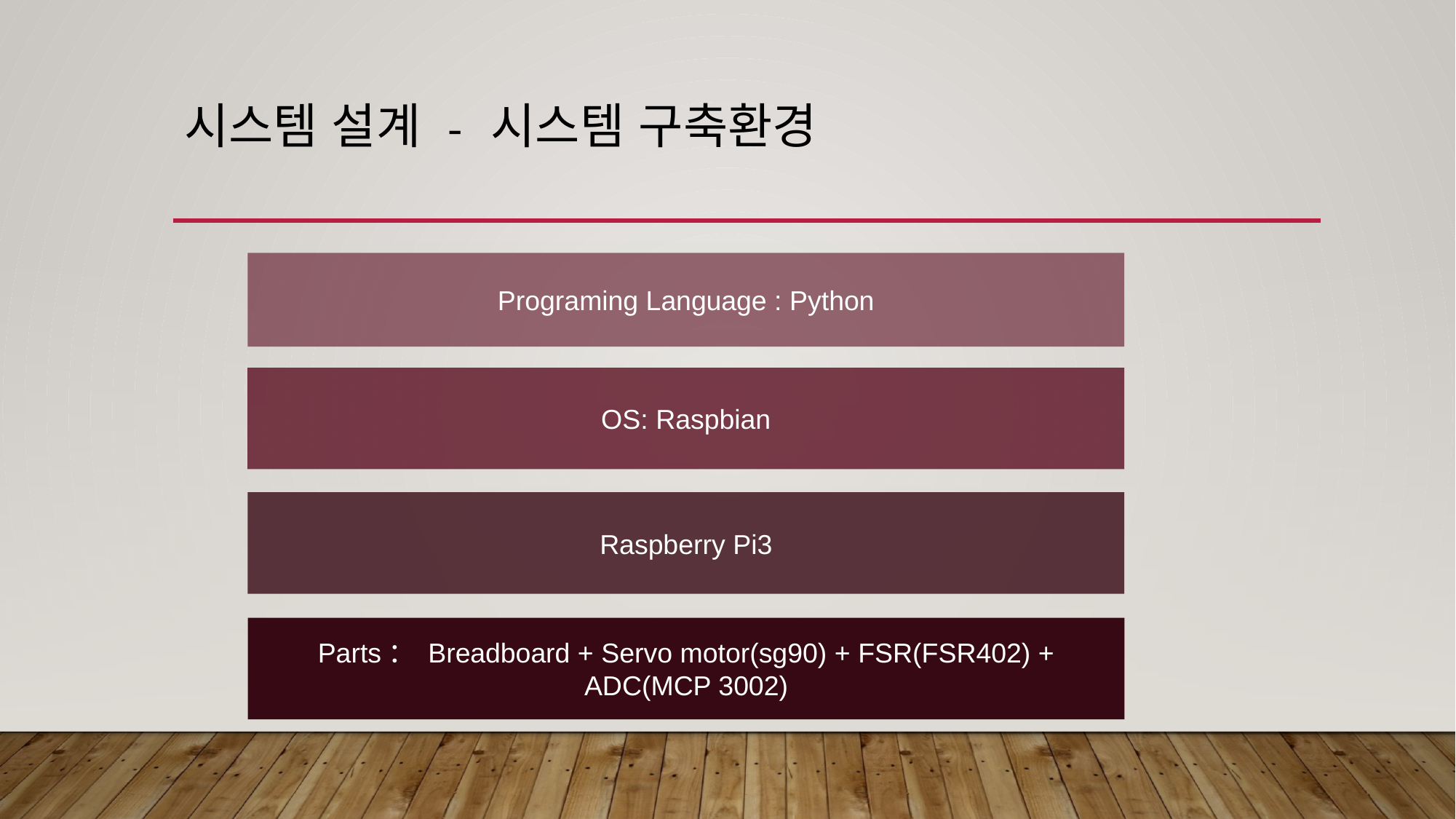

# 시스템 설계 - 시스템 구축환경

Programing Language : Python
OS: Raspbian
Raspberry Pi3
Parts： Breadboard + Servo motor(sg90) + FSR(FSR402) + ADC(MCP 3002)